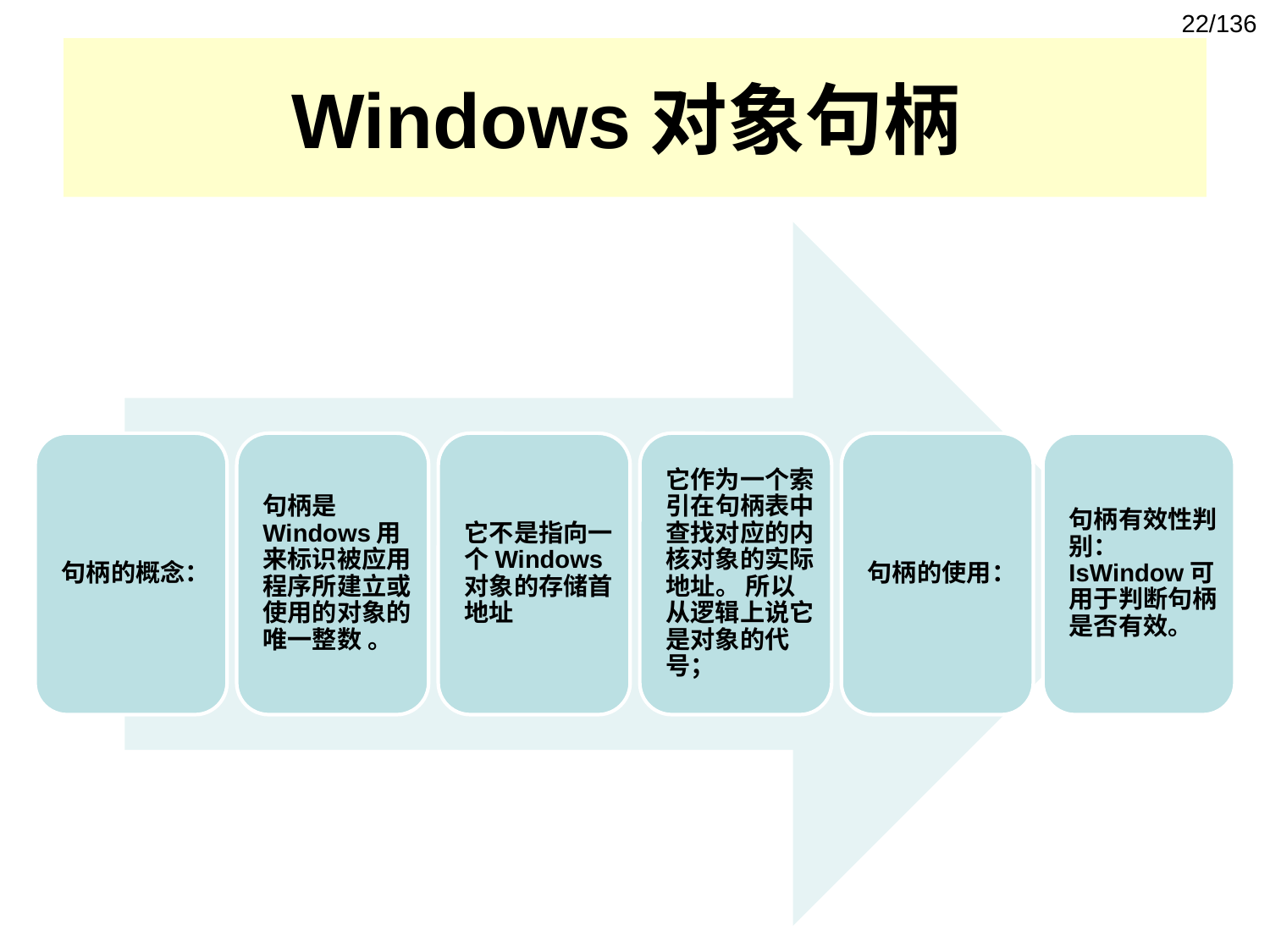

22/136
# Windows对象句柄
句柄的概念：
句柄是Windows用来标识被应用程序所建立或使用的对象的唯一整数 。
它不是指向一个Windows对象的存储首地址
它作为一个索引在句柄表中查找对应的内核对象的实际地址。 所以从逻辑上说它是对象的代号；
句柄的使用：
句柄有效性判别：IsWindow可用于判断句柄是否有效。